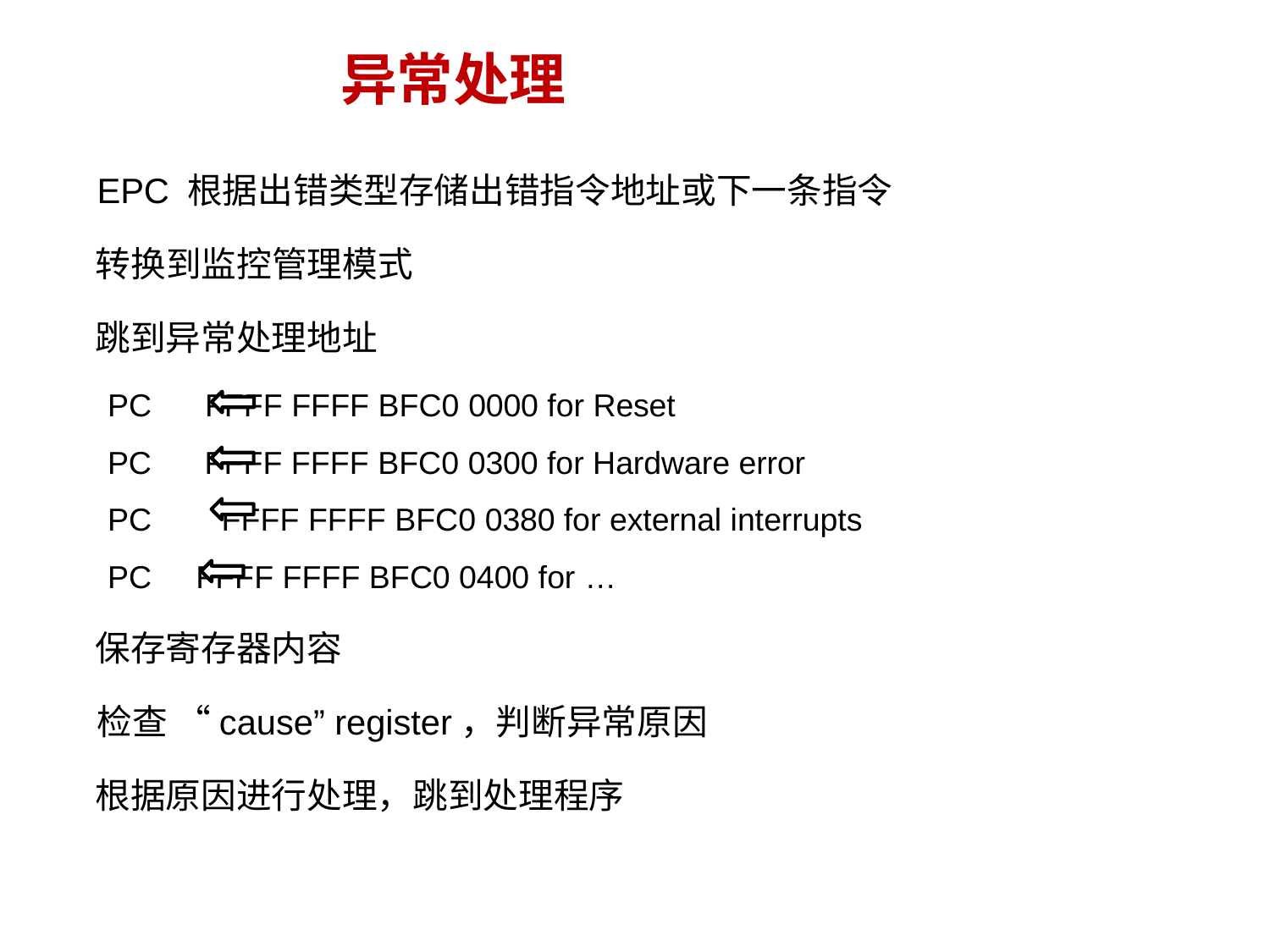

# 异常处理
EPC 根据出错类型存储出错指令地址或下一条指令
转换到监控管理模式
跳到异常处理地址
PC      FFFF FFFF BFC0 0000 for Reset
PC      FFFF FFFF BFC0 0300 for Hardware error
PC        FFFF FFFF BFC0 0380 for external interrupts
PC     FFFF FFFF BFC0 0400 for …
保存寄存器内容
检查 “cause” register，判断异常原因
根据原因进行处理，跳到处理程序